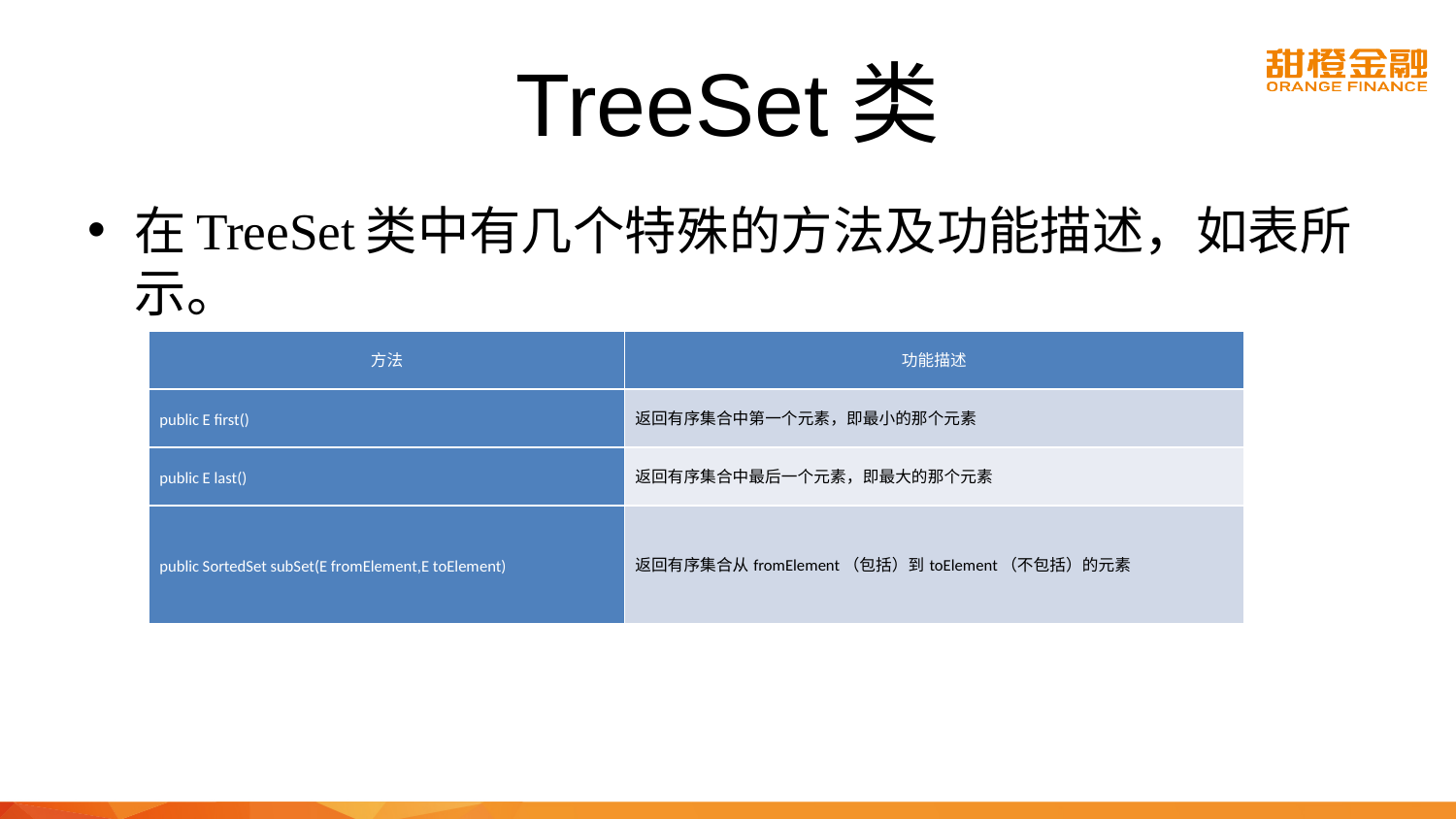

# TreeSet类
在TreeSet类中有几个特殊的方法及功能描述，如表所示。

| 方法 | 功能描述 |
| --- | --- |
| public E first() | 返回有序集合中第一个元素，即最小的那个元素 |
| public E last() | 返回有序集合中最后一个元素，即最大的那个元素 |
| public SortedSet subSet(E fromElement,E toElement) | 返回有序集合从fromElement（包括）到toElement（不包括）的元素 |